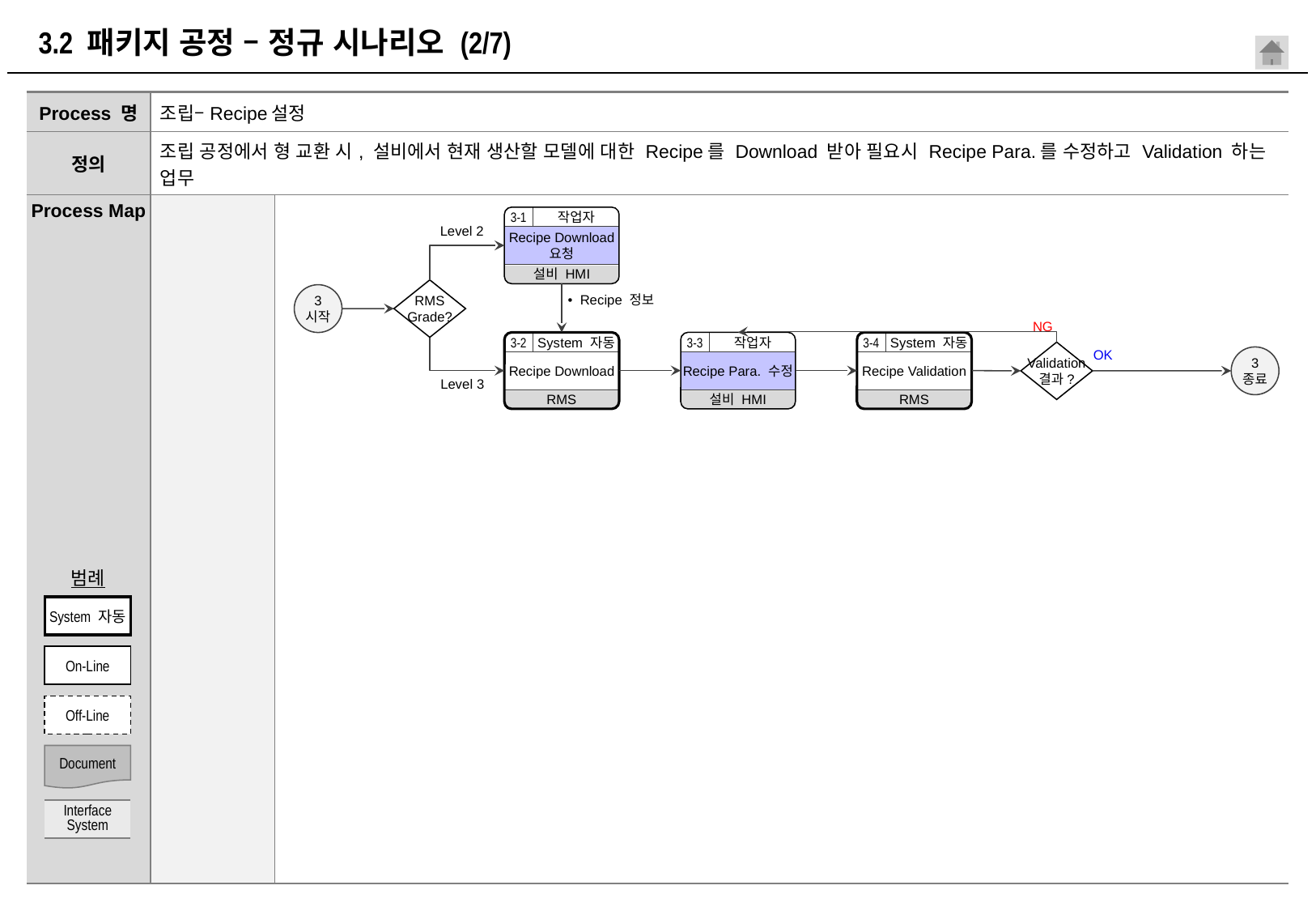

# 3.2 패키지 공정 – 정규 시나리오 (2/7)

| Process 명 | 조립–Recipe설정 |  |
| --- | --- | --- |
| 정의 | 조립 공정에서 형 교환 시, 설비에서 현재 생산할 모델에 대한 Recipe를 Download 받아 필요시 Recipe Para.를 수정하고 Validation 하는 업무 |  |
| Process Map |  |  |

3-1
작업자
Recipe Download
요청

설비 HMI
Level 2
RMS
Grade?
3
시작
Recipe 정보
NG

3-2
System 자동
Recipe Download

RMS

3-3
작업자
Recipe Para. 수정

설비 HMI

3-4
System 자동
Recipe Validation

RMS
OK
Validation
결과?
3
종료
Level 3
범례
System 자동
On-Line
Off-Line
Document
| Interface System |
| --- |